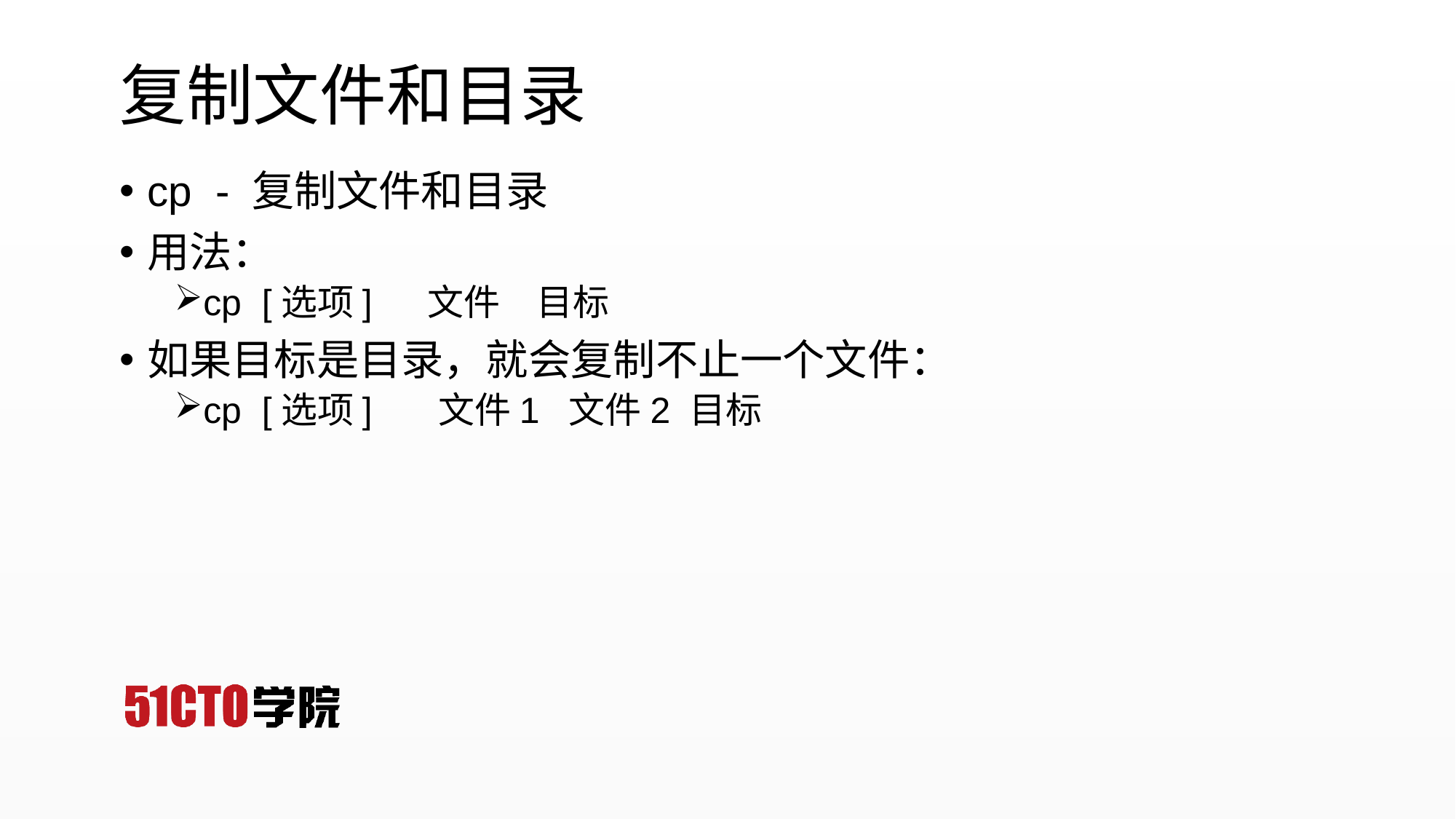

# 复制文件和目录
cp  - 复制文件和目录
用法：
cp  [选项] 　文件　目标
如果目标是目录，就会复制不止一个文件：
cp  [选项]  　文件1  文件2 目标